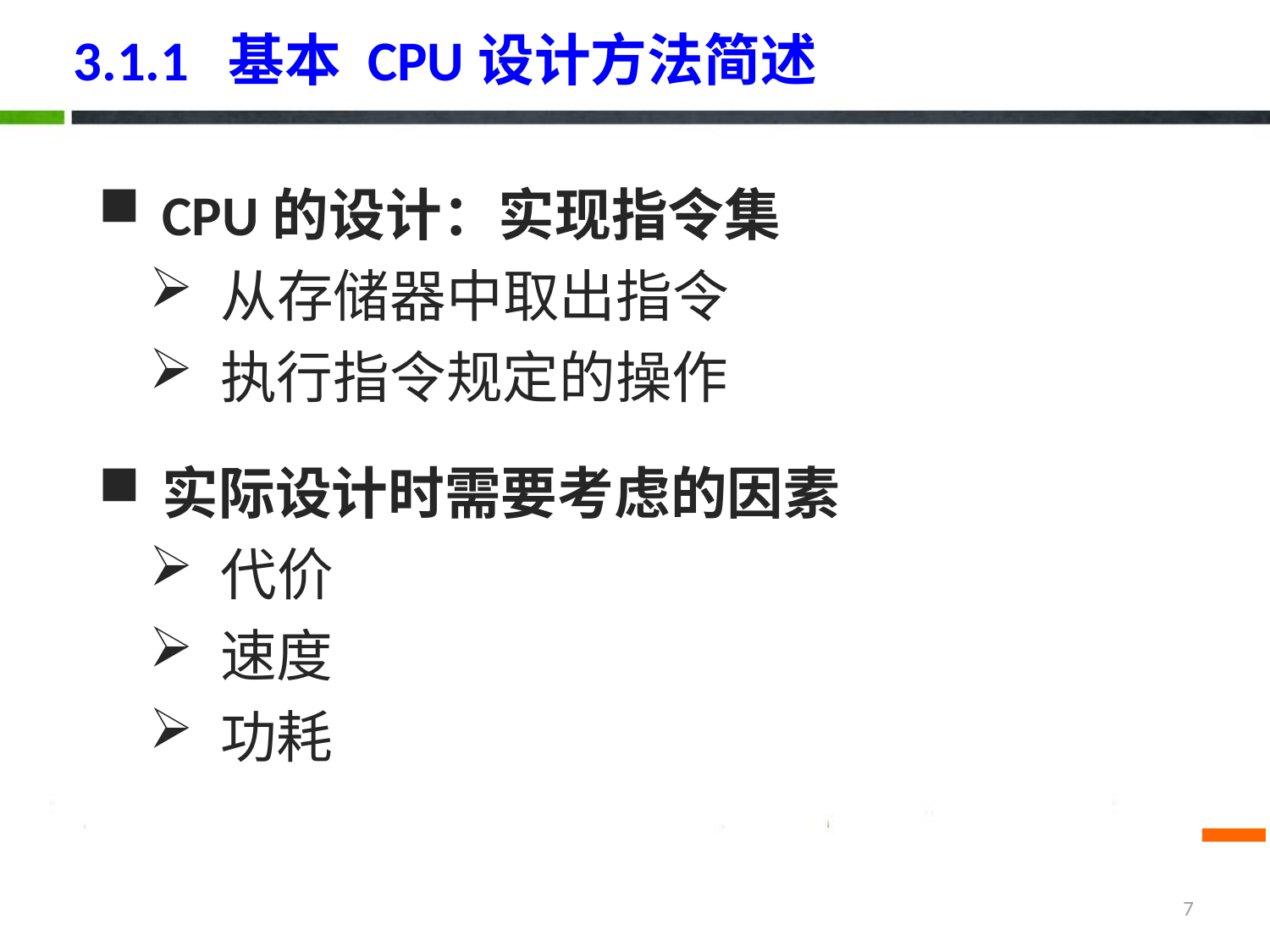

# 3.1.1  基本 CPU设计方法简述
CPU的设计：实现指令集
 从存储器中取出指令
 执行指令规定的操作
实际设计时需要考虑的因素
 代价
 速度
 功耗
7